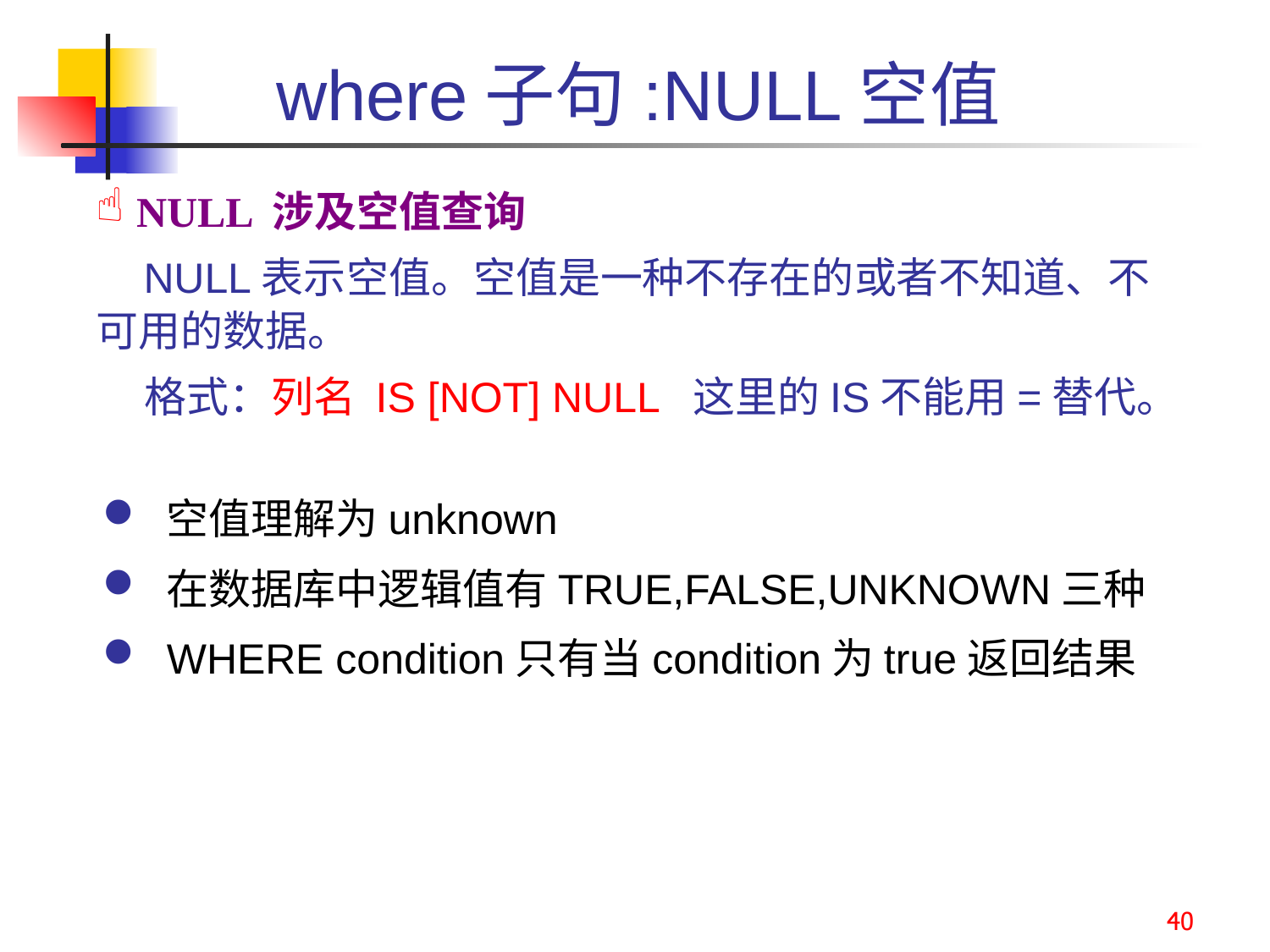

# where子句:NULL空值
 NULL 涉及空值查询
    NULL表示空值。空值是一种不存在的或者不知道、不可用的数据。
    格式：列名 IS [NOT] NULL  这里的IS不能用=替代。
空值理解为unknown
在数据库中逻辑值有TRUE,FALSE,UNKNOWN三种
WHERE condition只有当condition为true返回结果

40